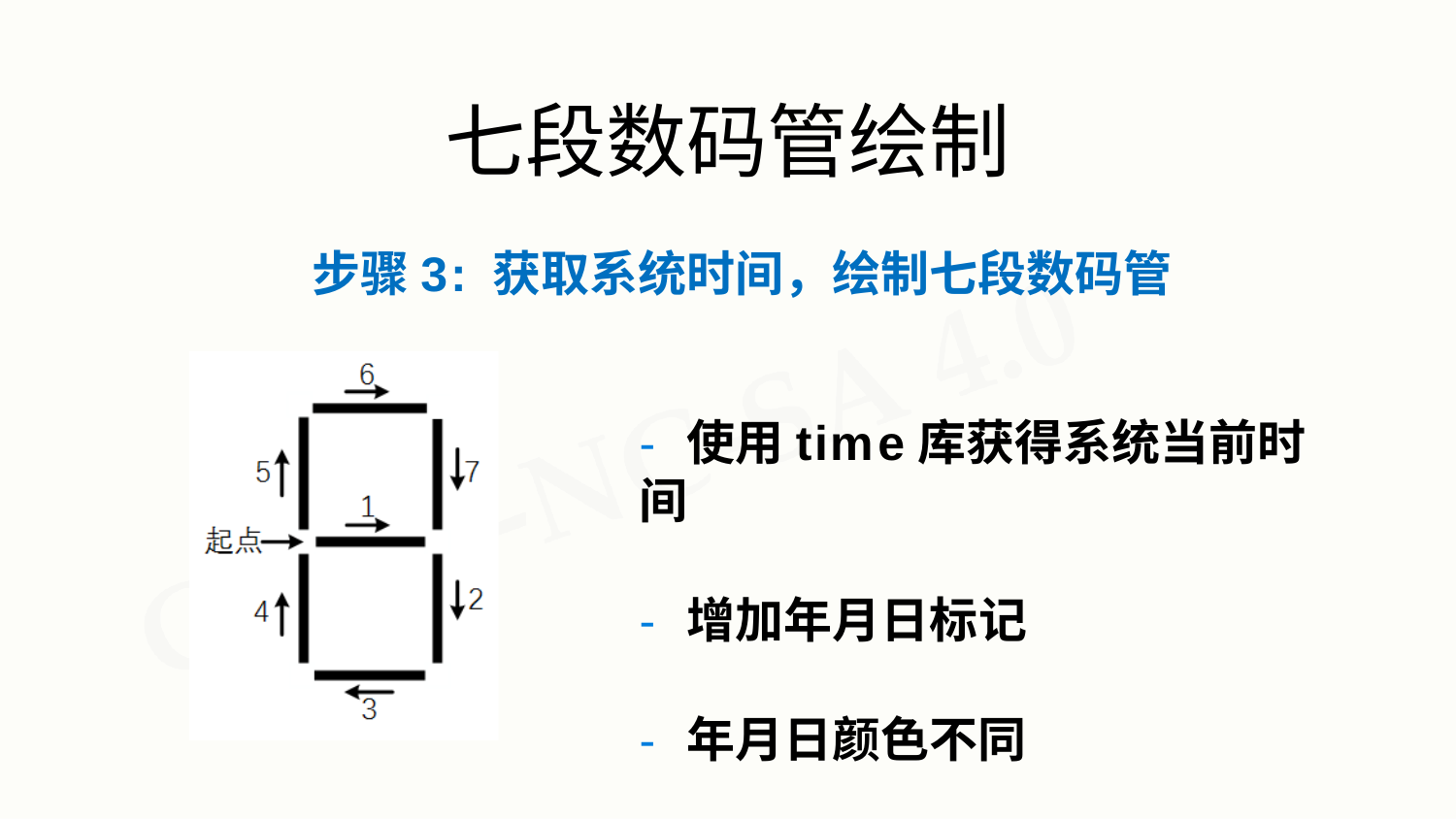

# 七段数码管绘制
步骤3: 获取系统时间，绘制七段数码管

- 使用time库获得系统当前时间

- 增加年月日标记

- 年月日颜色不同